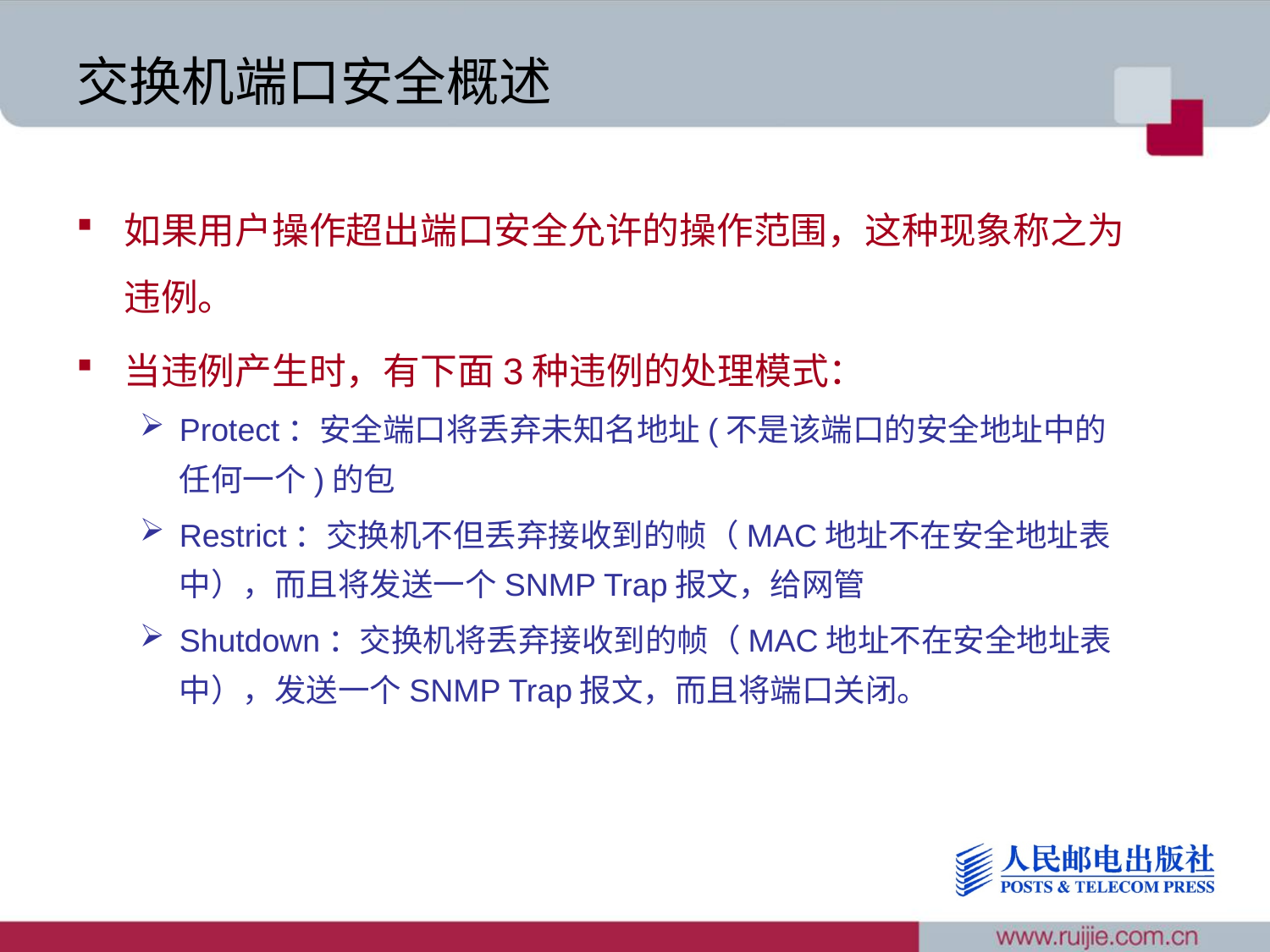

# 交换机端口安全概述
如果用户操作超出端口安全允许的操作范围，这种现象称之为违例。
当违例产生时，有下面3种违例的处理模式：
Protect：安全端口将丢弃未知名地址(不是该端口的安全地址中的任何一个)的包
Restrict：交换机不但丢弃接收到的帧（MAC地址不在安全地址表中），而且将发送一个SNMP Trap报文，给网管
Shutdown：交换机将丢弃接收到的帧（MAC地址不在安全地址表中），发送一个SNMP Trap报文，而且将端口关闭。